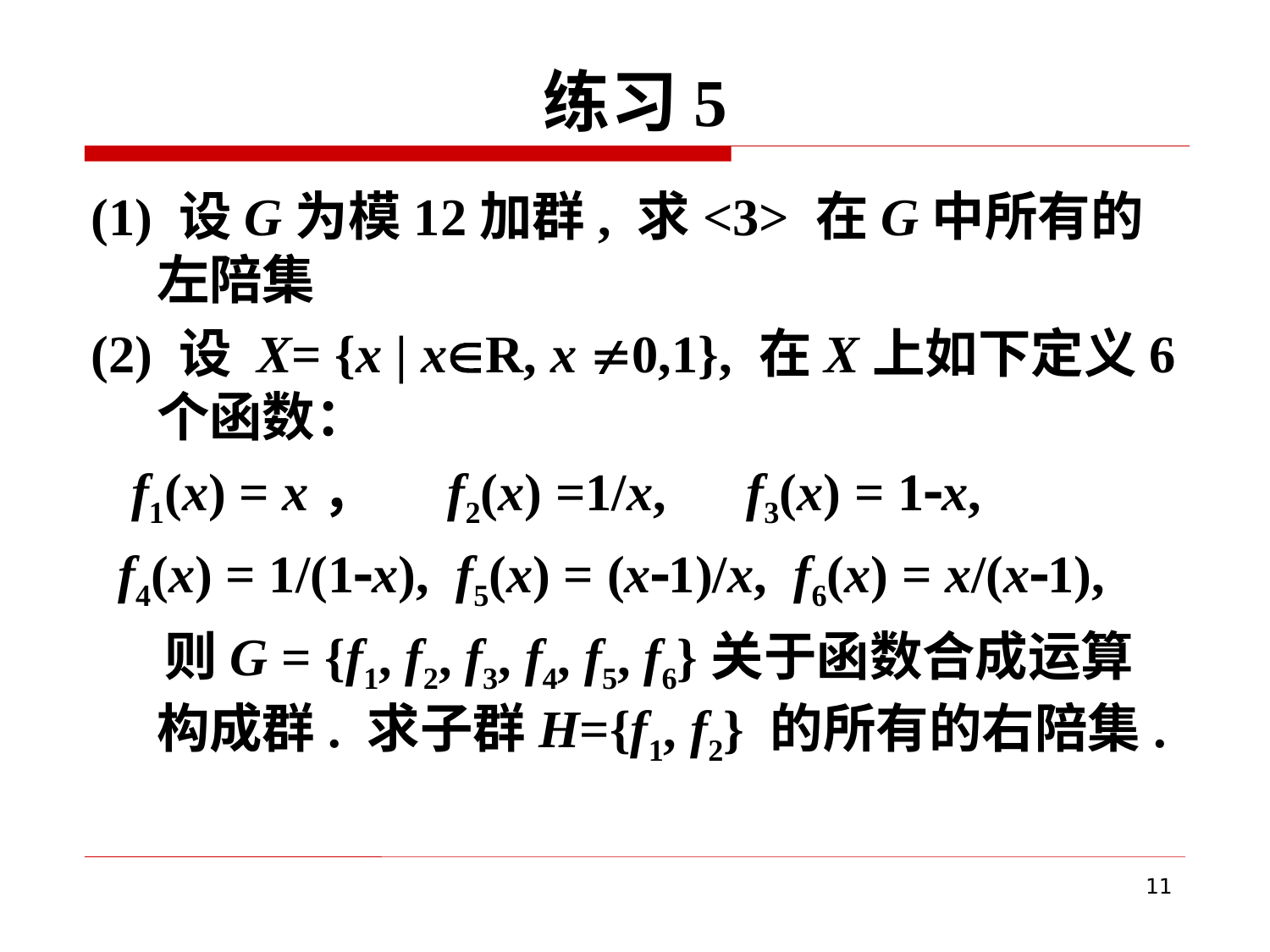

练习5
(1) 设G为模12加群, 求<3> 在G中所有的左陪集
(2) 设 X= {x | x∈R, x ≠0,1}, 在X上如下定义6个函数：
   f1(x) = x，     f2(x) =1/x,      f3(x) = 1−x,
  f4(x) = 1/(1−x),  f5(x) = (x−1)/x,  f6(x) = x/(x−1),
     则G = {f1, f2, f3, f4, f5, f6}关于函数合成运算构成群. 求子群H={f1, f2} 的所有的右陪集.
11